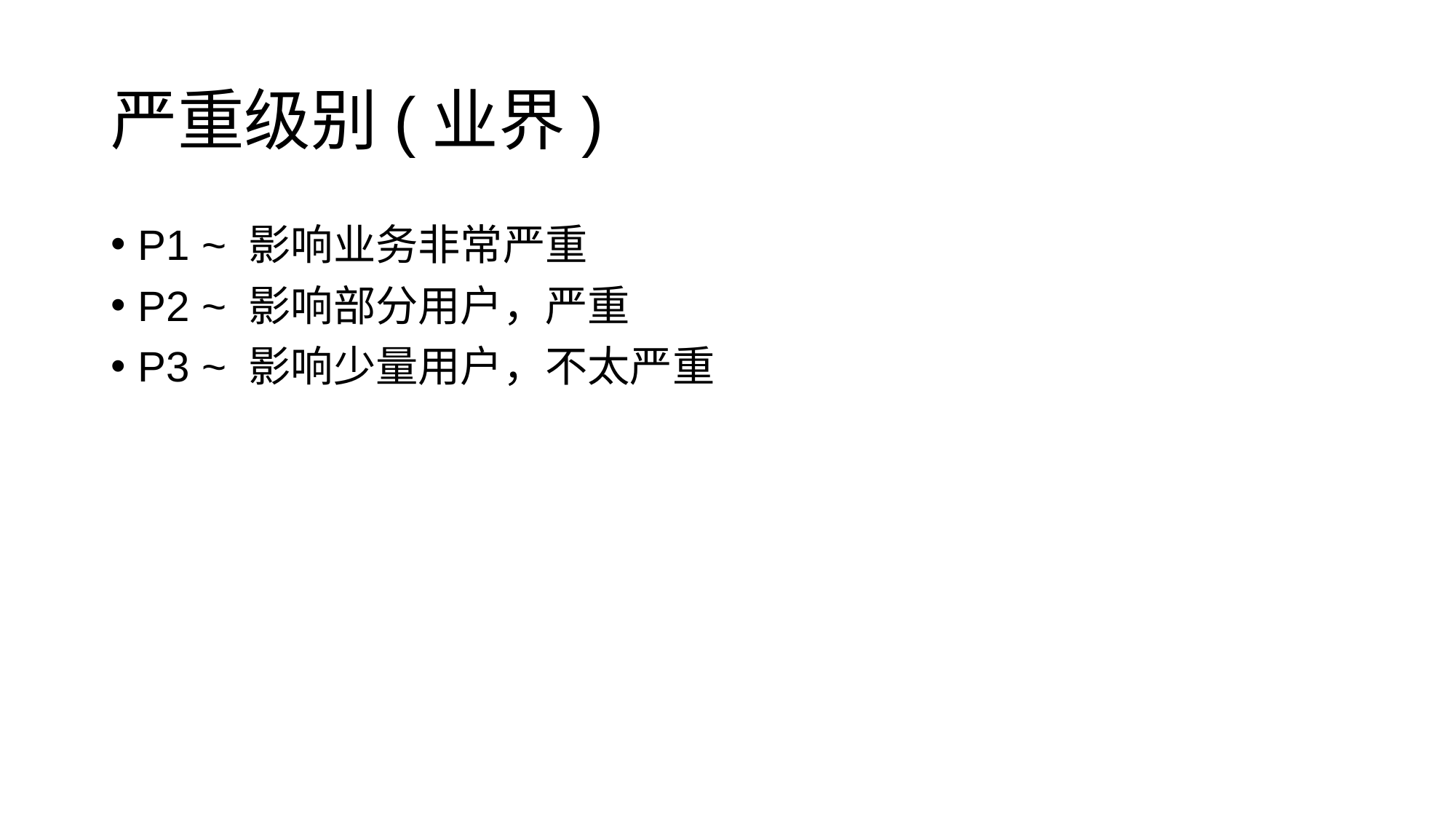

# 严重级别(业界)
P1 ~ 影响业务非常严重
P2 ~ 影响部分用户，严重
P3 ~ 影响少量用户，不太严重